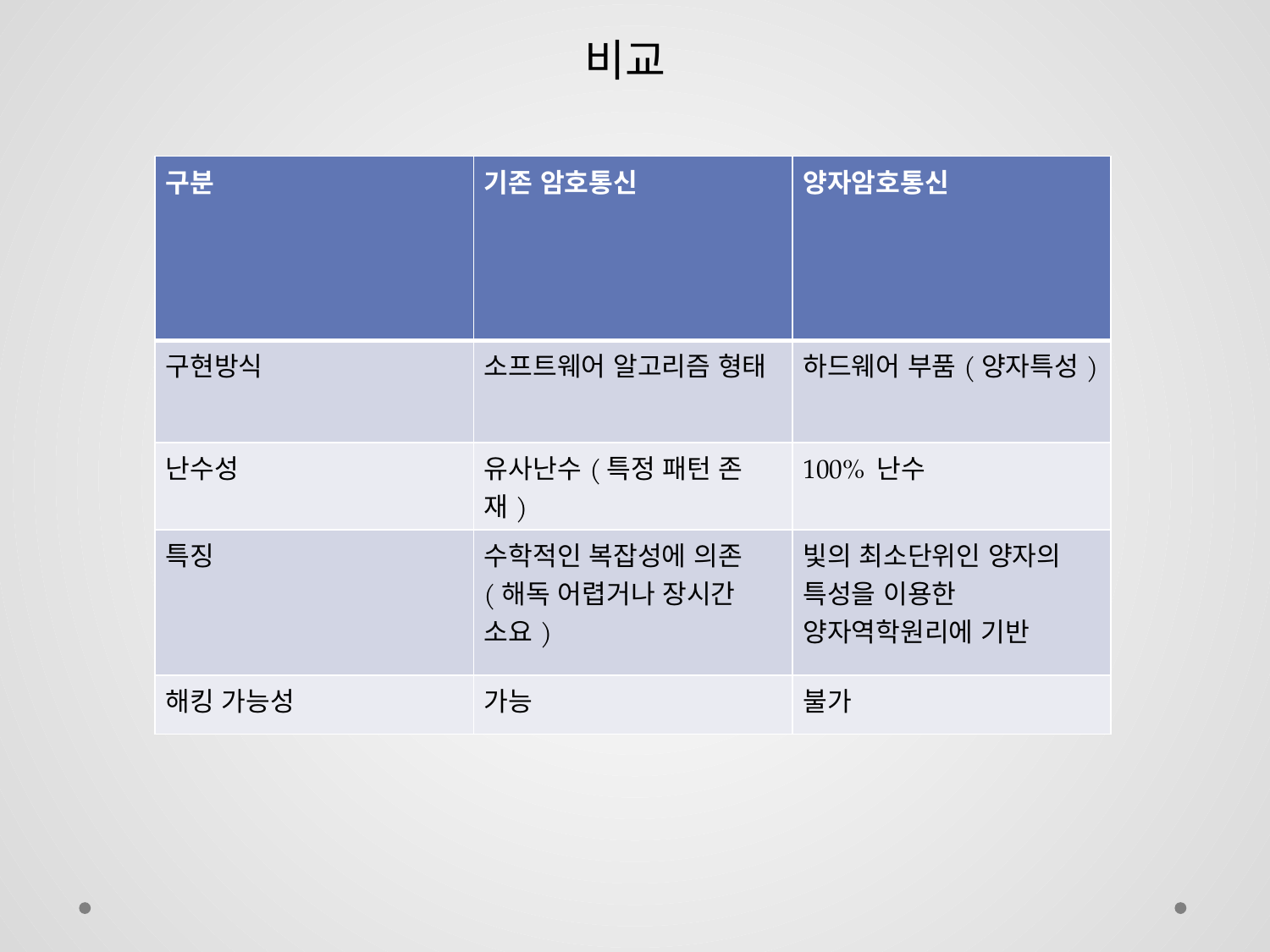

비교
| 구분 | 기존 암호통신 | 양자암호통신 |
| --- | --- | --- |
| 구현방식 | 소프트웨어 알고리즘 형태 | 하드웨어 부품(양자특성) |
| 난수성 | 유사난수(특정 패턴 존재) | 100% 난수 |
| 특징 | 수학적인 복잡성에 의존 (해독 어렵거나 장시간 소요) | 빛의 최소단위인 양자의 특성을 이용한 양자역학원리에 기반 |
| 해킹 가능성 | 가능 | 불가 |